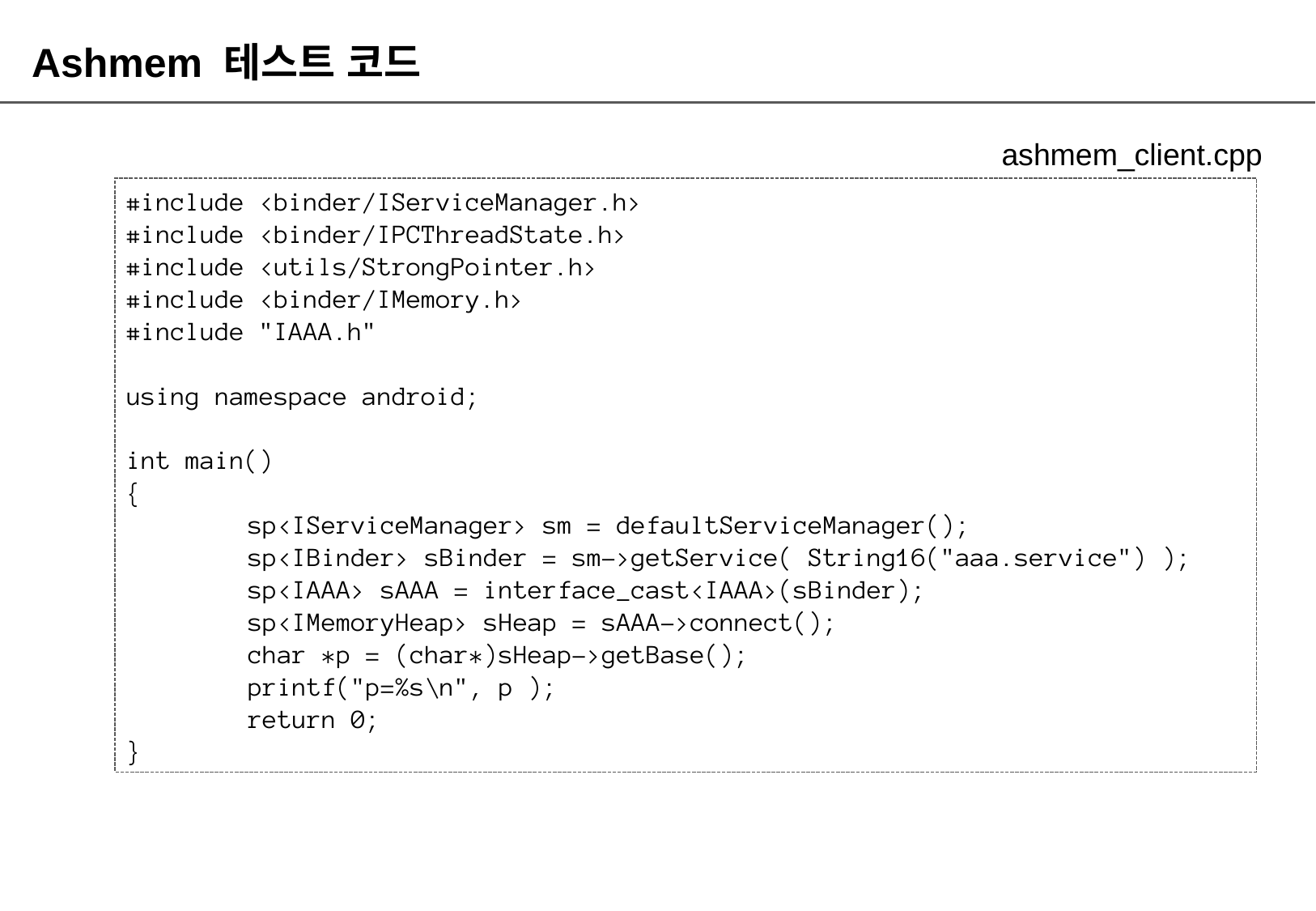

# Ashmem 테스트 코드
ashmem_client.cpp
#include <binder/IServiceManager.h>
#include <binder/IPCThreadState.h>
#include <utils/StrongPointer.h>
#include <binder/IMemory.h>
#include "IAAA.h"

using namespace android;

int main()
{
	sp<IServiceManager> sm = defaultServiceManager();
	sp<IBinder> sBinder = sm->getService( String16("aaa.service") );
	sp<IAAA> sAAA = interface_cast<IAAA>(sBinder);
	sp<IMemoryHeap> sHeap = sAAA->connect();
	char *p = (char*)sHeap->getBase();
	printf("p=%s\n", p );
	return 0;
}